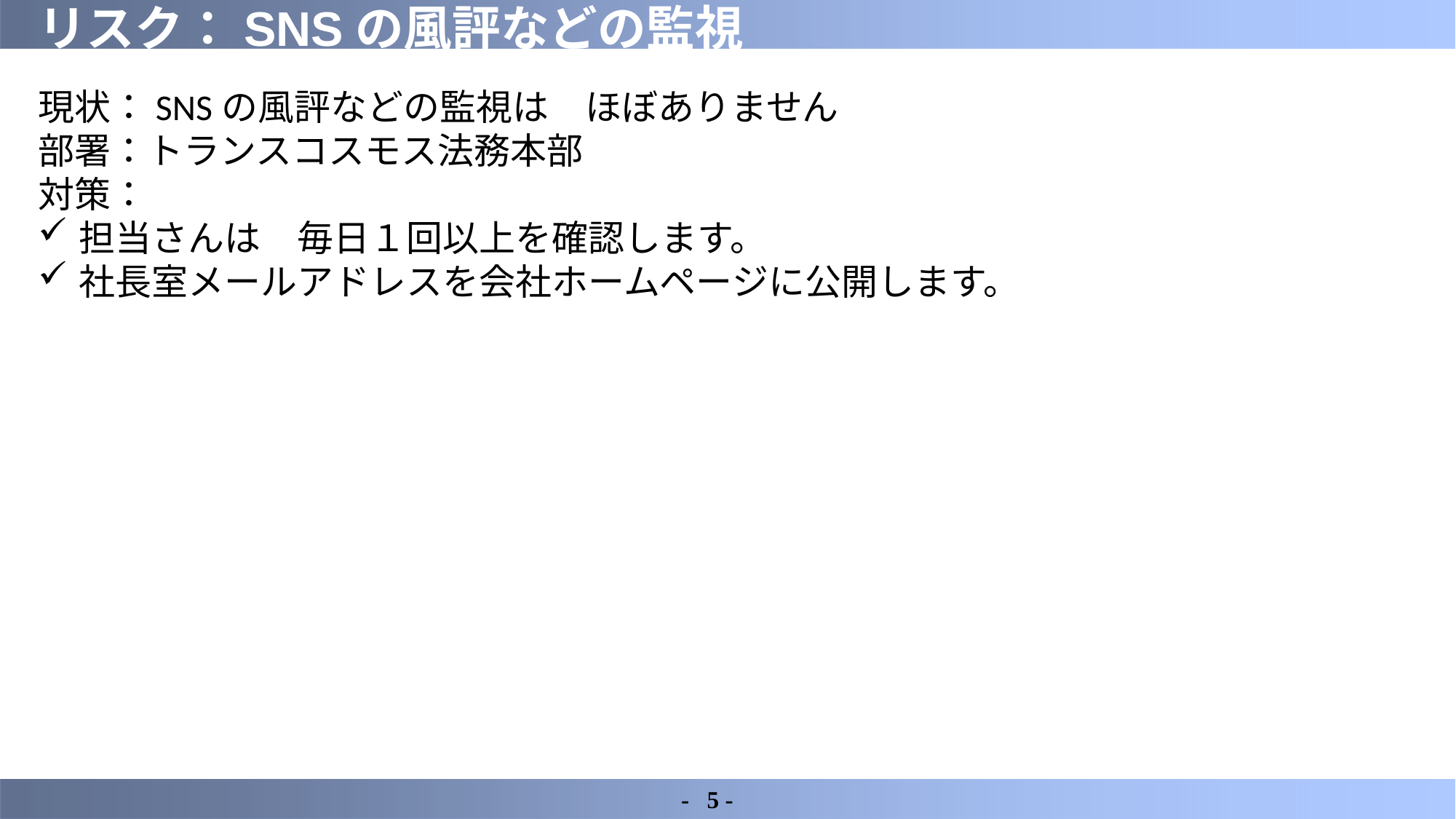

# リスク：SNSの風評などの監視
現状：SNSの風評などの監視は　ほぼありません
部署：トランスコスモス法務本部
対策：
担当さんは　毎日１回以上を確認します。
社長室メールアドレスを会社ホームページに公開します。
-	5 -